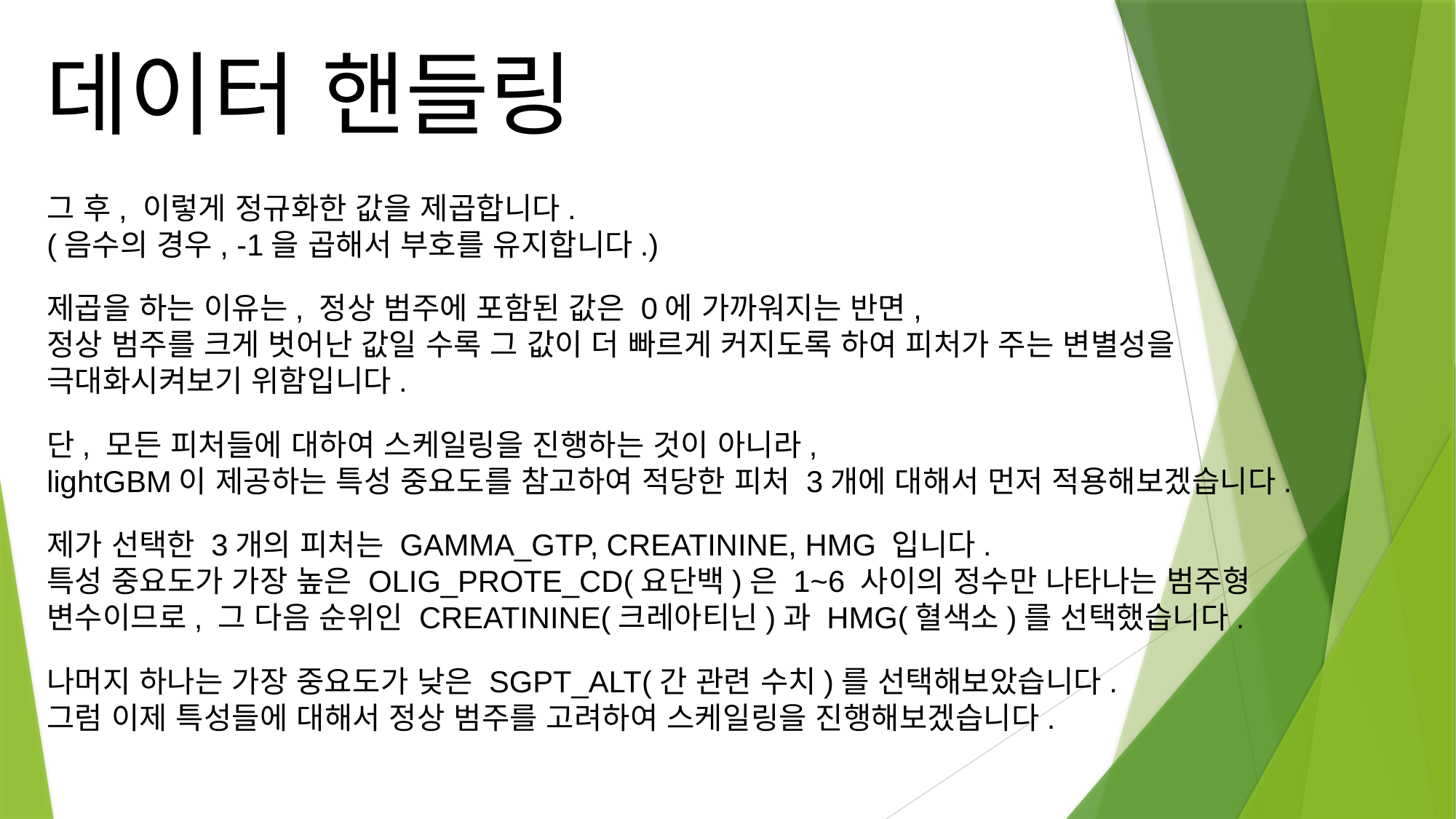

데이터 핸들링
그 후, 이렇게 정규화한 값을 제곱합니다.
(음수의 경우, -1을 곱해서 부호를 유지합니다.)

제곱을 하는 이유는, 정상 범주에 포함된 값은 0에 가까워지는 반면,
정상 범주를 크게 벗어난 값일 수록 그 값이 더 빠르게 커지도록 하여 피처가 주는 변별성을
극대화시켜보기 위함입니다.

단, 모든 피처들에 대하여 스케일링을 진행하는 것이 아니라,
lightGBM이 제공하는 특성 중요도를 참고하여 적당한 피처 3개에 대해서 먼저 적용해보겠습니다.

제가 선택한 3개의 피처는 GAMMA_GTP, CREATININE, HMG 입니다.
특성 중요도가 가장 높은 OLIG_PROTE_CD(요단백)은 1~6 사이의 정수만 나타나는 범주형 변수이므로, 그 다음 순위인 CREATININE(크레아티닌)과 HMG(혈색소)를 선택했습니다.

나머지 하나는 가장 중요도가 낮은 SGPT_ALT(간 관련 수치)를 선택해보았습니다.
그럼 이제 특성들에 대해서 정상 범주를 고려하여 스케일링을 진행해보겠습니다.